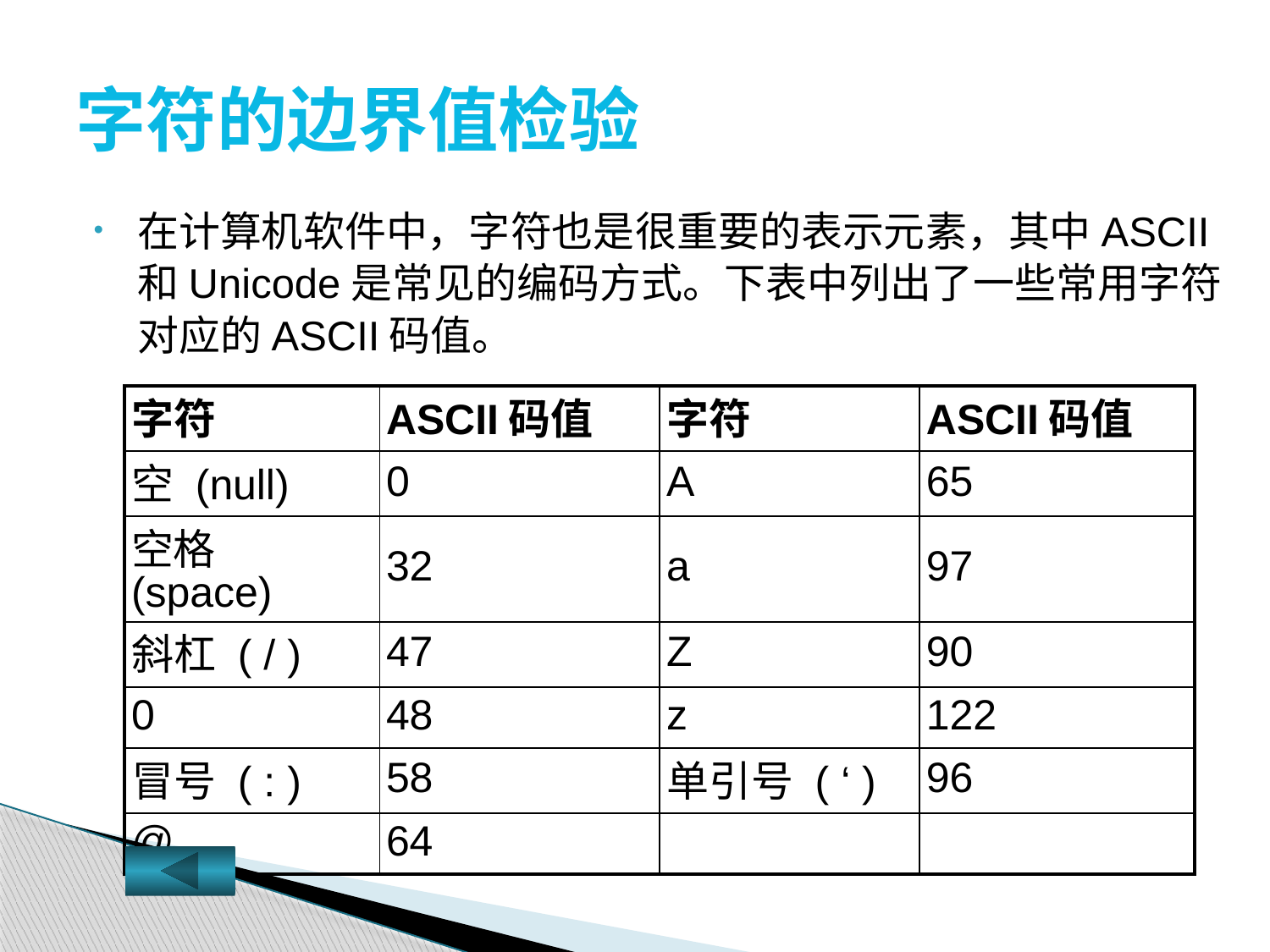

# 字符的边界值检验
在计算机软件中，字符也是很重要的表示元素，其中ASCII和Unicode是常见的编码方式。下表中列出了一些常用字符对应的ASCII码值。
| 字符 | ASCII码值 | 字符 | ASCII码值 |
| --- | --- | --- | --- |
| 空 (null) | 0 | A | 65 |
| 空格 (space) | 32 | a | 97 |
| 斜杠 ( / ) | 47 | Z | 90 |
| 0 | 48 | z | 122 |
| 冒号 ( : ) | 58 | 单引号 ( ‘ ) | 96 |
| @ | 64 |  |  |